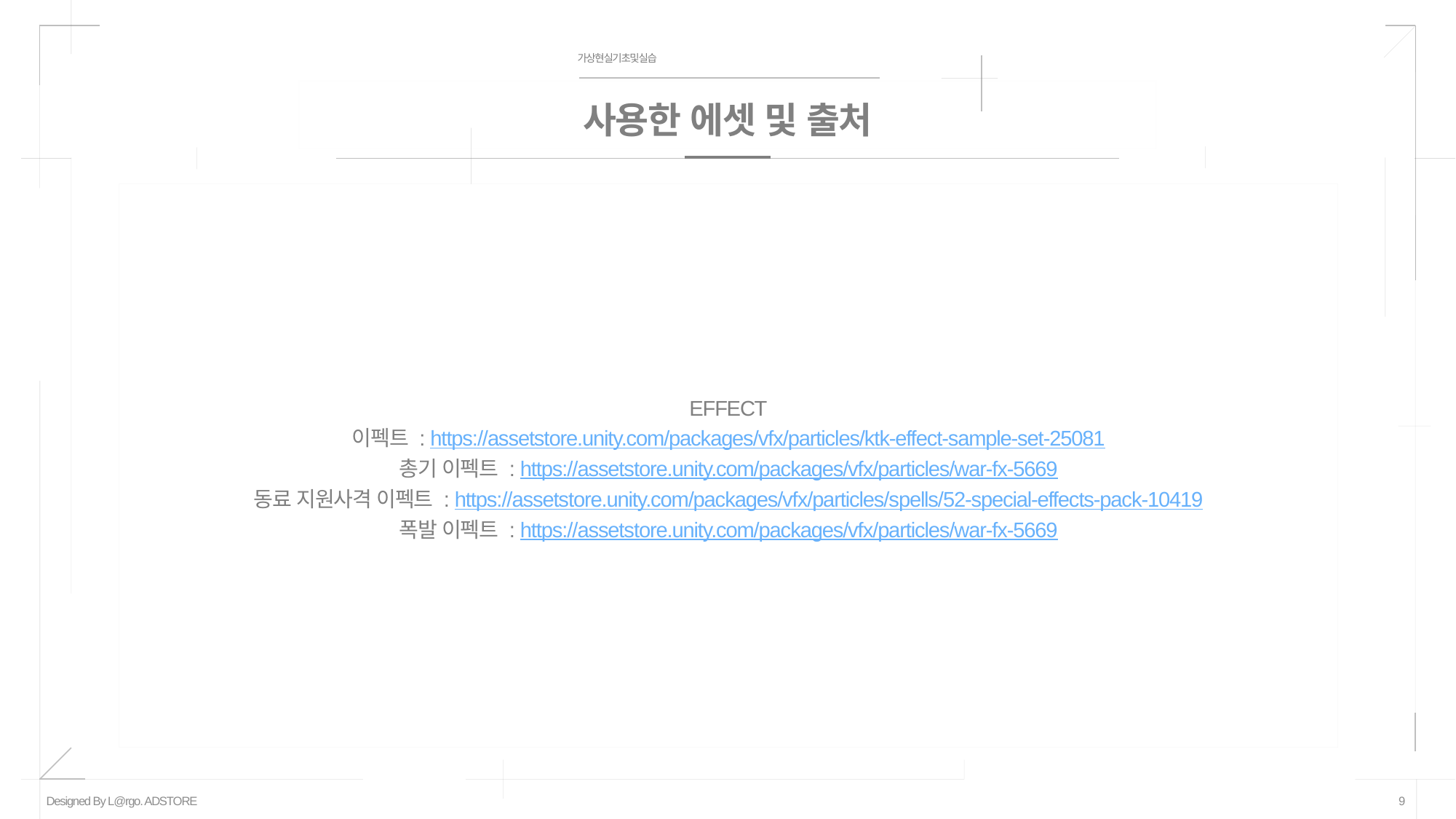

가상현실기초및실습
# 사용한 에셋 및 출처
EFFECT
이펙트 : https://assetstore.unity.com/packages/vfx/particles/ktk-effect-sample-set-25081
총기 이펙트 : https://assetstore.unity.com/packages/vfx/particles/war-fx-5669
동료 지원사격 이펙트 : https://assetstore.unity.com/packages/vfx/particles/spells/52-special-effects-pack-10419
폭발 이펙트 : https://assetstore.unity.com/packages/vfx/particles/war-fx-5669
Designed By L@rgo. ADSTORE
9